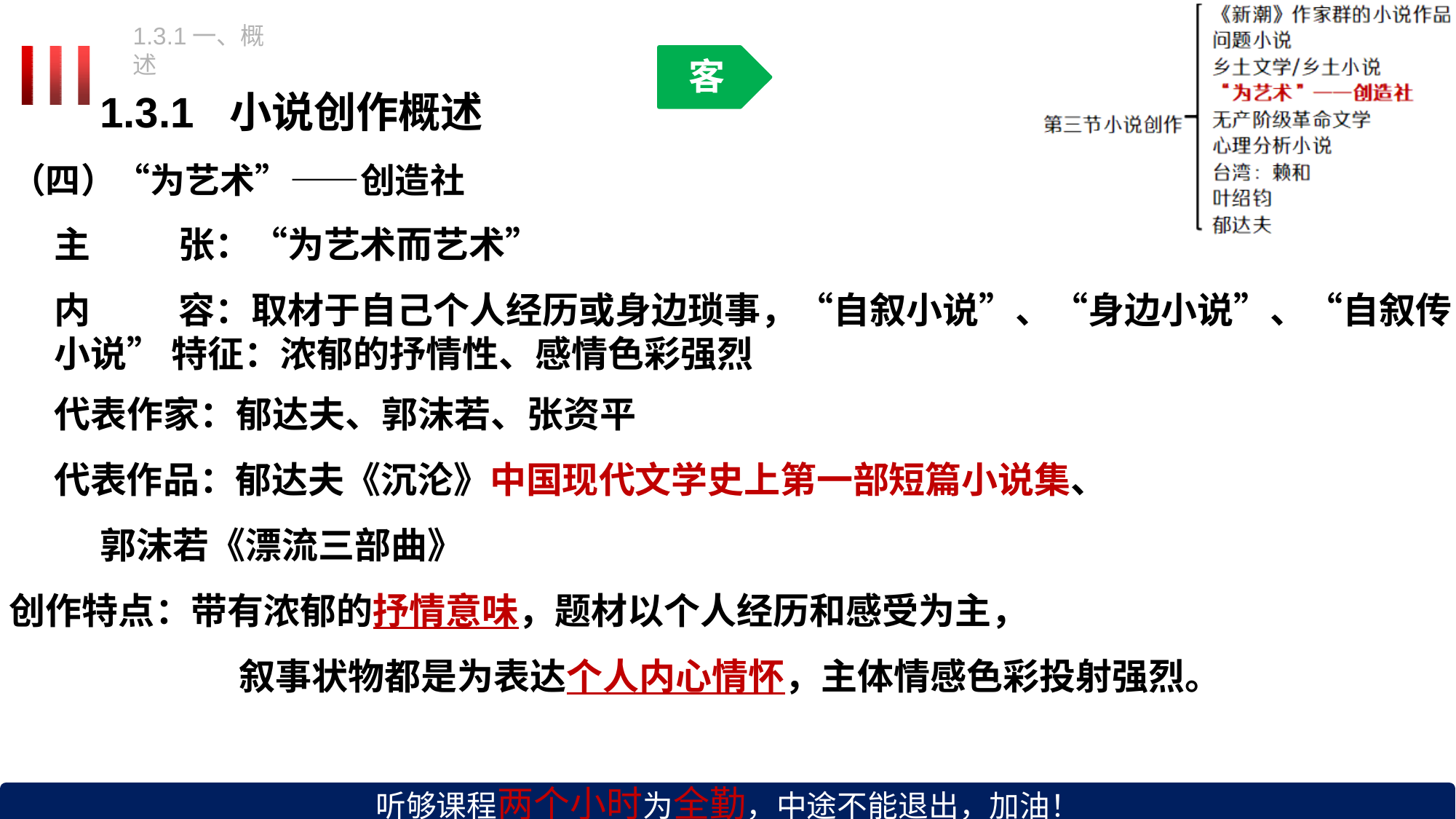

1.3.1一、概述

客
# 1.3.1	小说创作概述
（四）“为艺术”——创造社
主	张：“为艺术而艺术”
内	容：取材于自己个人经历或身边琐事，“自叙小说”、“身边小说”、“自叙传小说” 特征：浓郁的抒情性、感情色彩强烈
代表作家：郁达夫、郭沫若、张资平
代表作品：郁达夫《沉沦》中国现代文学史上第一部短篇小说集、
          郭沫若《漂流三部曲》
创作特点：带有浓郁的抒情意味，题材以个人经历和感受为主，
                           叙事状物都是为表达个人内心情怀，主体情感色彩投射强烈。

听够课程两个小时为全勤，中途不能退出，加油！